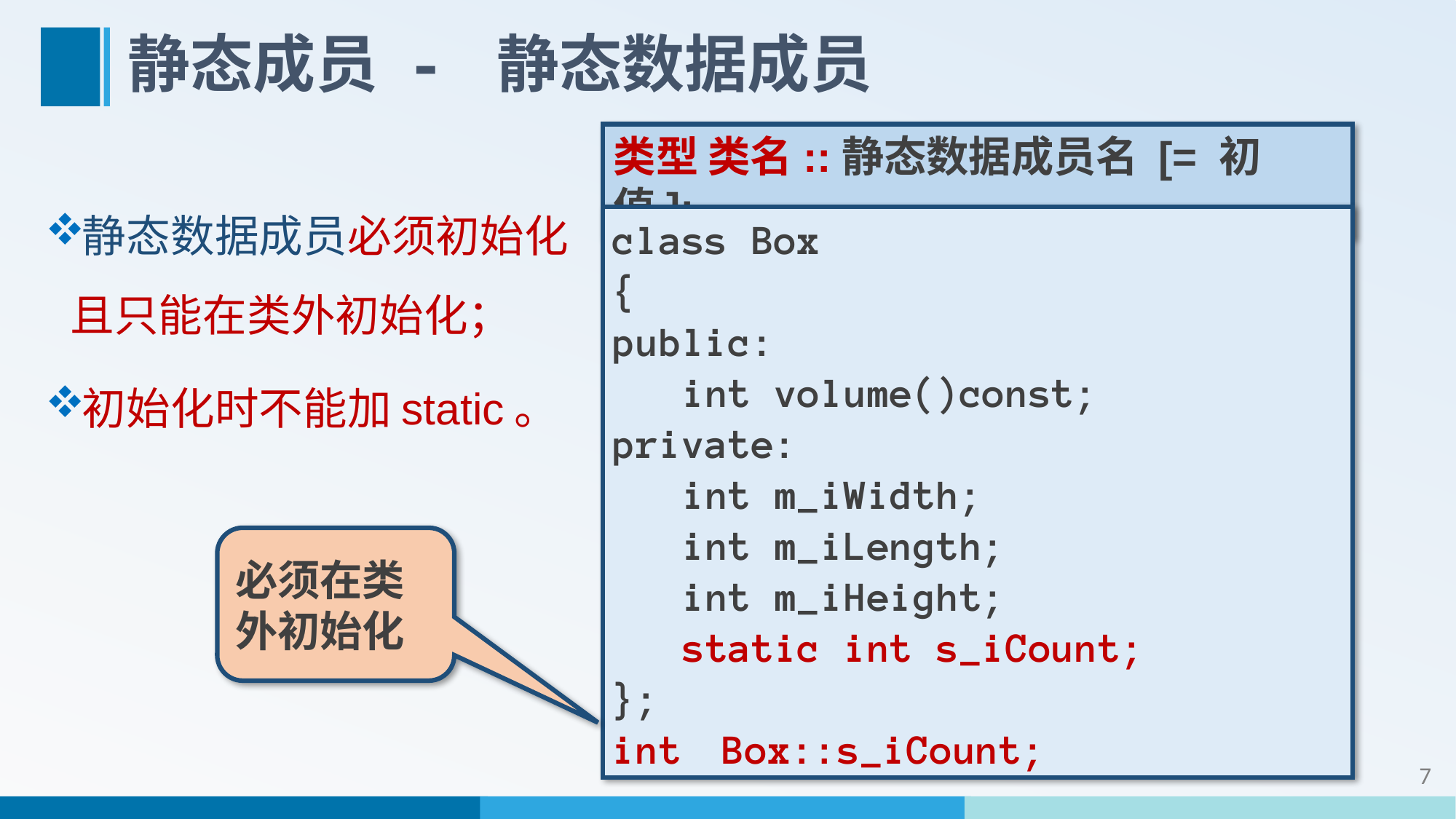

# 静态成员 - 静态数据成员
类型 类名::静态数据成员名 [= 初值];
静态数据成员必须初始化且只能在类外初始化；
初始化时不能加static。
class Box
{
public:
   int volume()const;
private:
   int m_iWidth;
   int m_iLength;
   int m_iHeight;
   static int s_iCount;
};
int 	Box::s_iCount;
必须在类外初始化